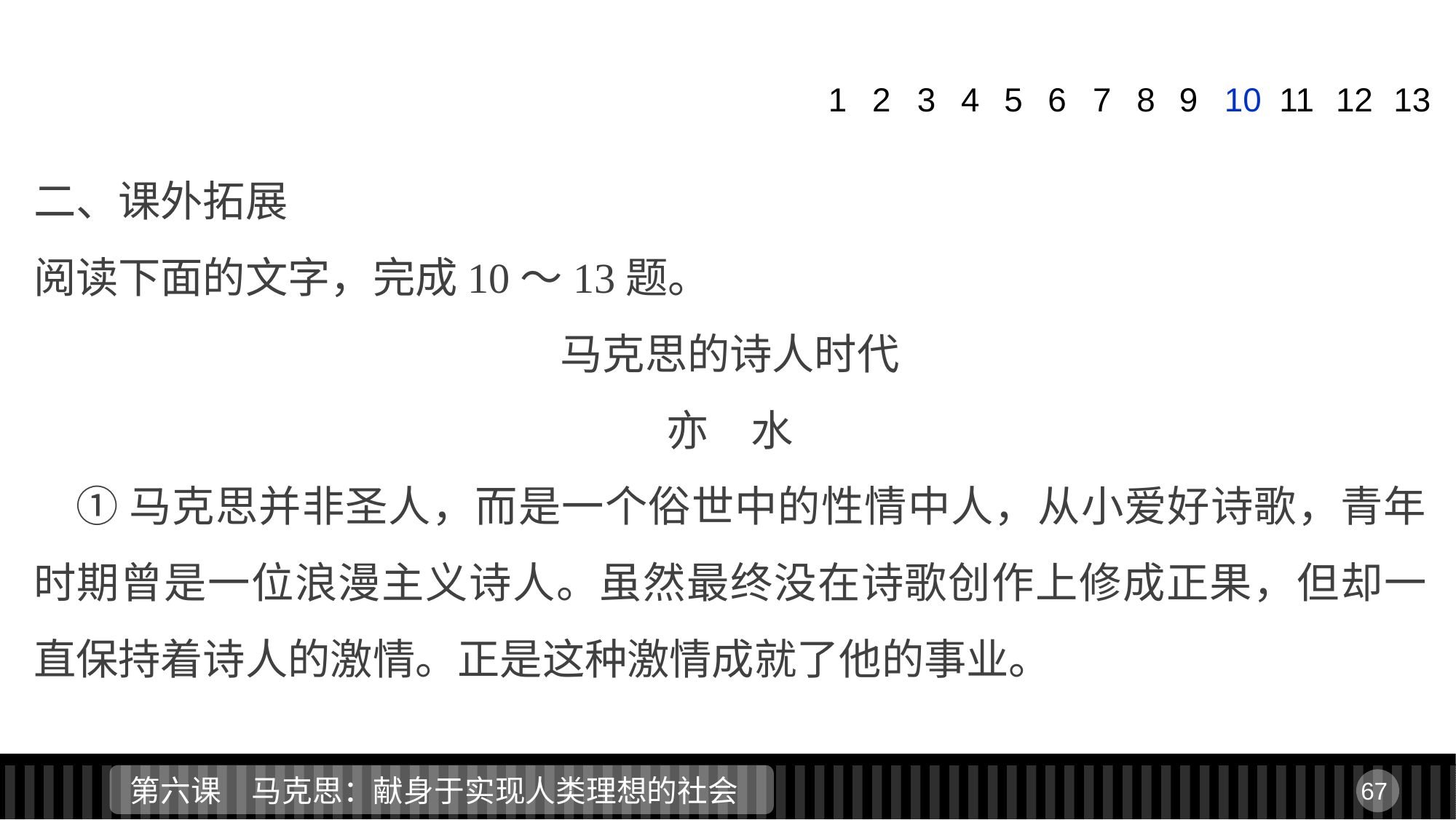

1
2
3
4
5
6
7
8
9
10
11
12
13
二、课外拓展
阅读下面的文字，完成10～13题。
马克思的诗人时代
亦　水
    ①马克思并非圣人，而是一个俗世中的性情中人，从小爱好诗歌，青年时期曾是一位浪漫主义诗人。虽然最终没在诗歌创作上修成正果，但却一直保持着诗人的激情。正是这种激情成就了他的事业。